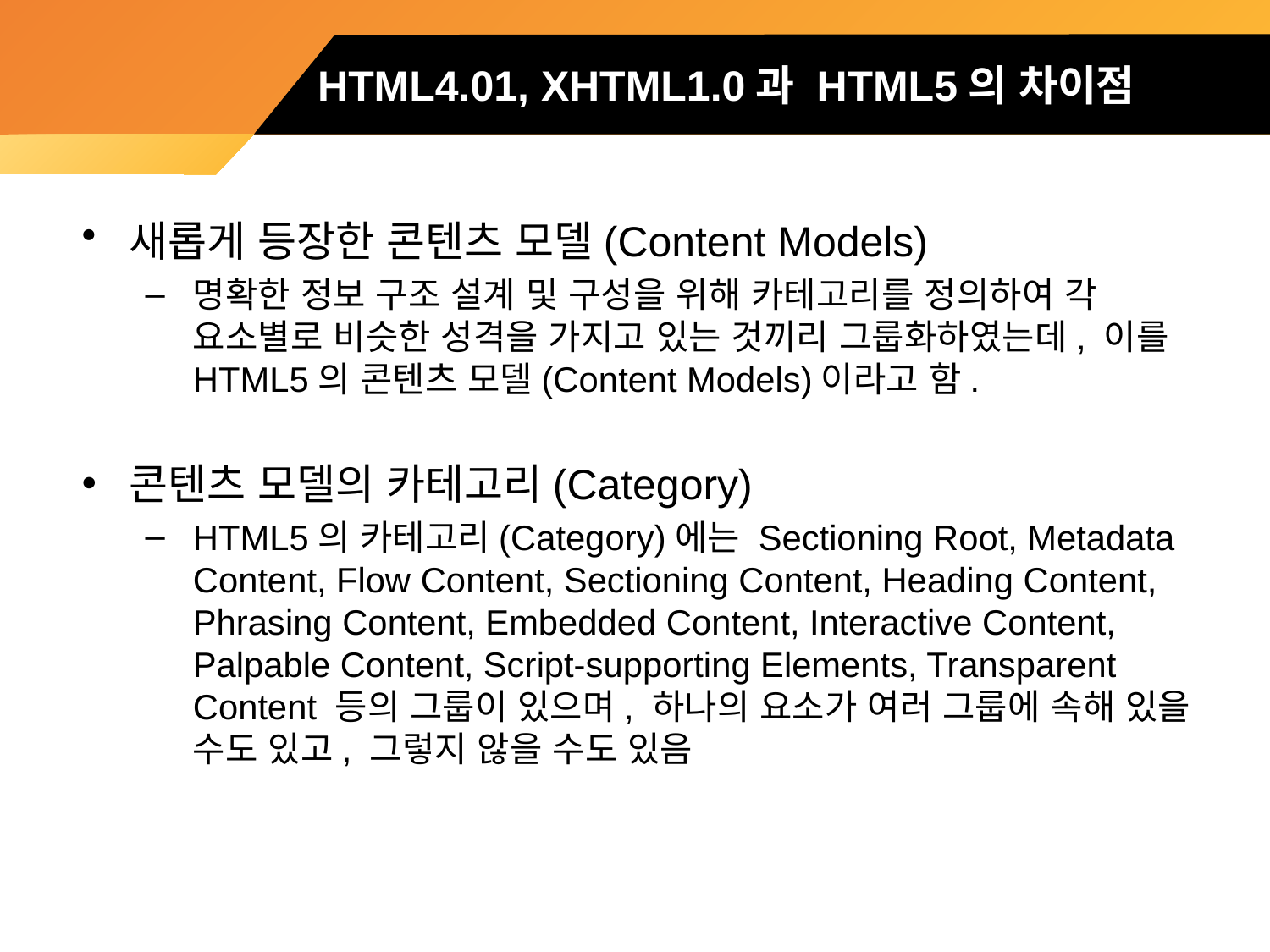

# HTML4.01, XHTML1.0과 HTML5의 차이점
새롭게 등장한 콘텐츠 모델(Content Models)
명확한 정보 구조 설계 및 구성을 위해 카테고리를 정의하여 각 요소별로 비슷한 성격을 가지고 있는 것끼리 그룹화하였는데, 이를 HTML5의 콘텐츠 모델(Content Models)이라고 함.

콘텐츠 모델의 카테고리(Category)
HTML5의 카테고리(Category)에는 Sectioning Root, Metadata Content, Flow Content, Sectioning Content, Heading Content, Phrasing Content, Embedded Content, Interactive Content, Palpable Content, Script-supporting Elements, Transparent Content 등의 그룹이 있으며, 하나의 요소가 여러 그룹에 속해 있을 수도 있고, 그렇지 않을 수도 있음